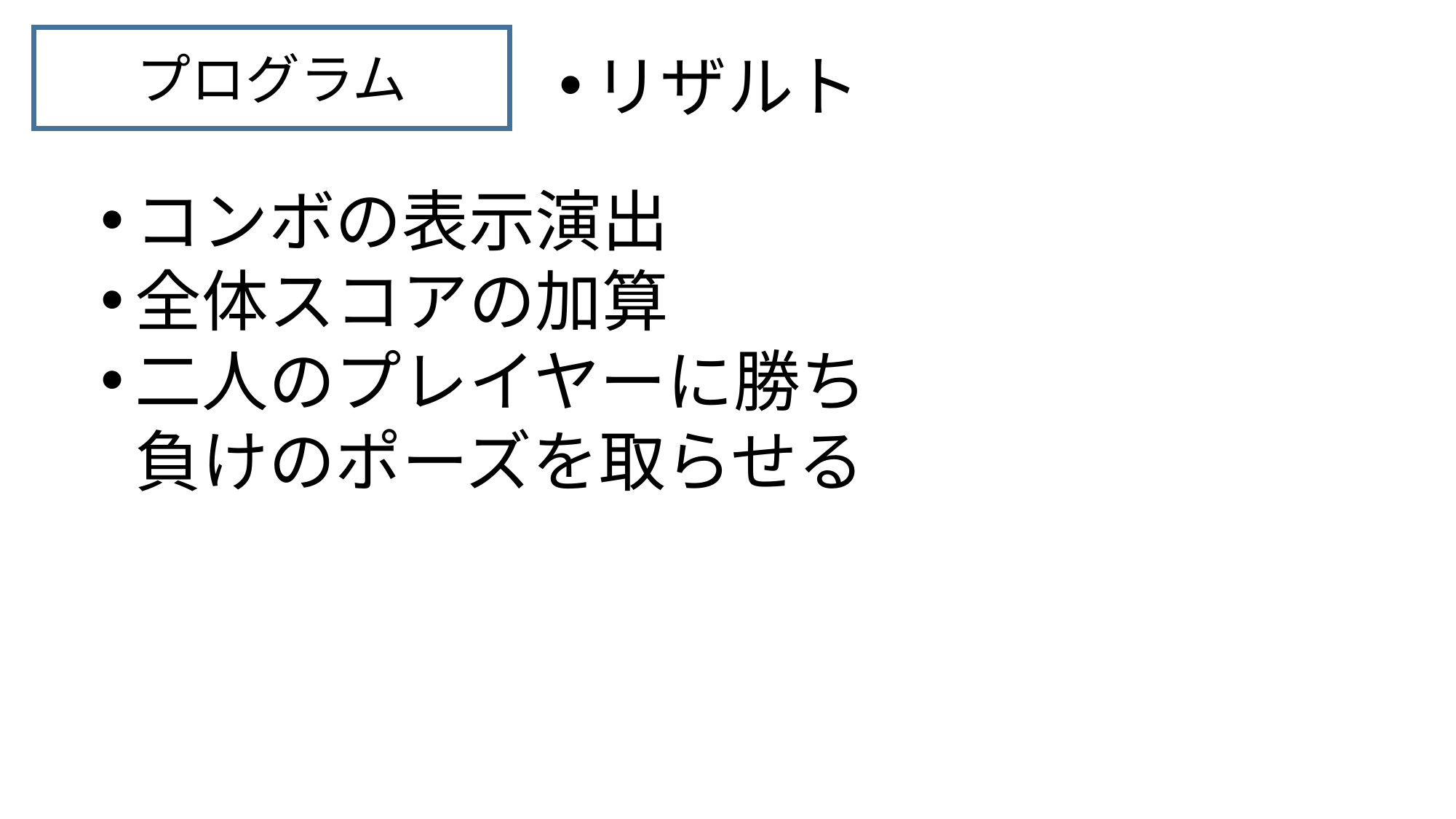

プログラム
リザルト
コンボの表示演出
全体スコアの加算
二人のプレイヤーに勝ち負けのポーズを取らせる